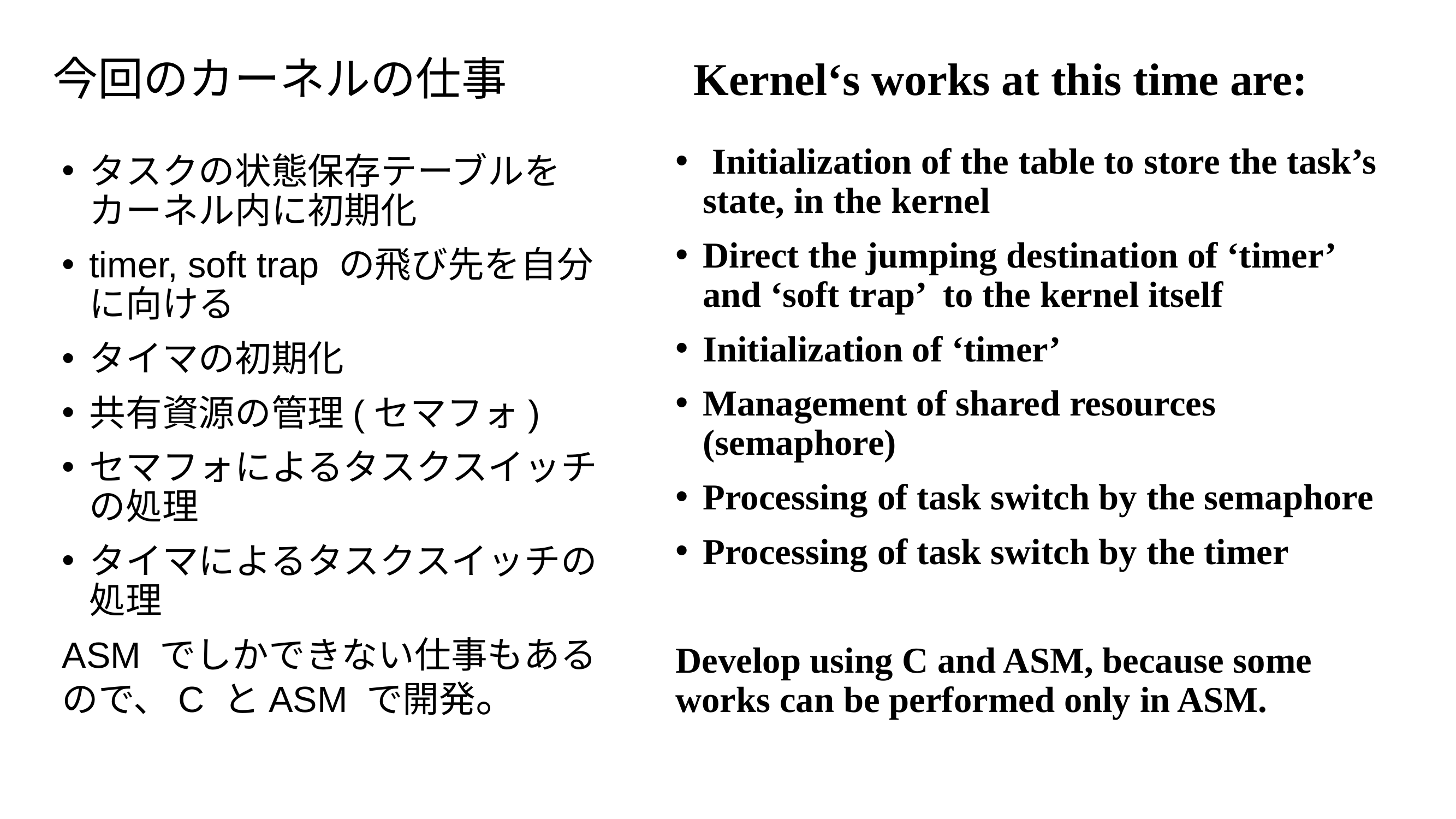

# 今回のカーネルの仕事
Kernel‘s works at this time are:
 Initialization of the table to store the task’s state, in the kernel
Direct the jumping destination of ‘timer’ and ‘soft trap’  to the kernel itself
Initialization of ‘timer’
Management of shared resources (semaphore)
Processing of task switch by the semaphore
Processing of task switch by the timer

Develop using C and ASM, because some works can be performed only in ASM.
タスクの状態保存テーブルをカーネル内に初期化
timer, soft trap の飛び先を自分に向ける
タイマの初期化
共有資源の管理(セマフォ)
セマフォによるタスクスイッチの処理
タイマによるタスクスイッチの処理
ASM でしかできない仕事もあるので、C とASM で開発。